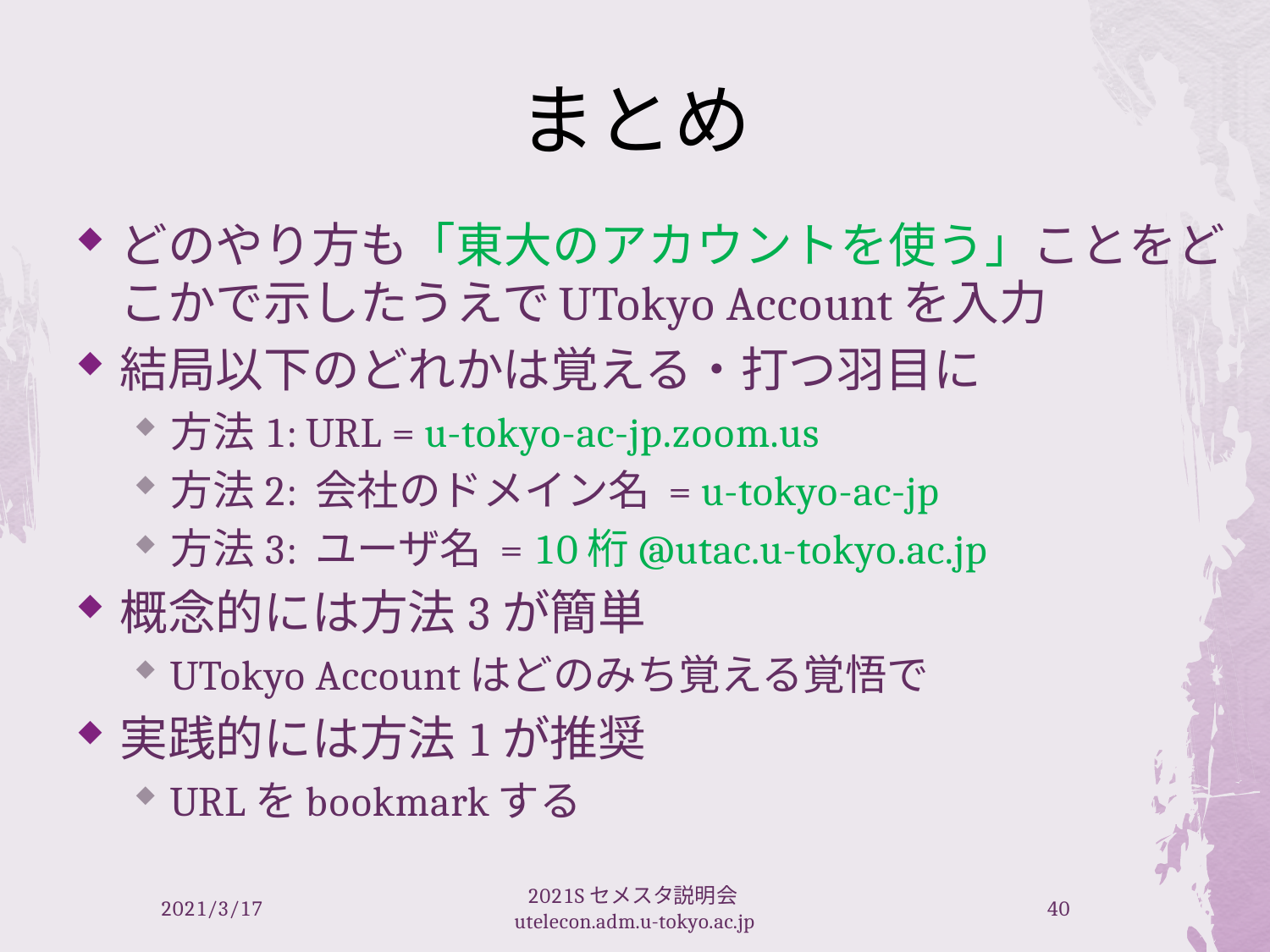

# まとめ
どのやり方も「東大のアカウントを使う」ことをどこかで示したうえでUTokyo Accountを入力
結局以下のどれかは覚える・打つ羽目に
方法1: URL = u-tokyo-ac-jp.zoom.us
方法2: 会社のドメイン名 = u-tokyo-ac-jp
方法3: ユーザ名 = 10桁@utac.u-tokyo.ac.jp
概念的には方法3が簡単
UTokyo Accountはどのみち覚える覚悟で
実践的には方法1が推奨
URLをbookmarkする
2021/3/17
2021Sセメスタ説明会
utelecon.adm.u-tokyo.ac.jp
40